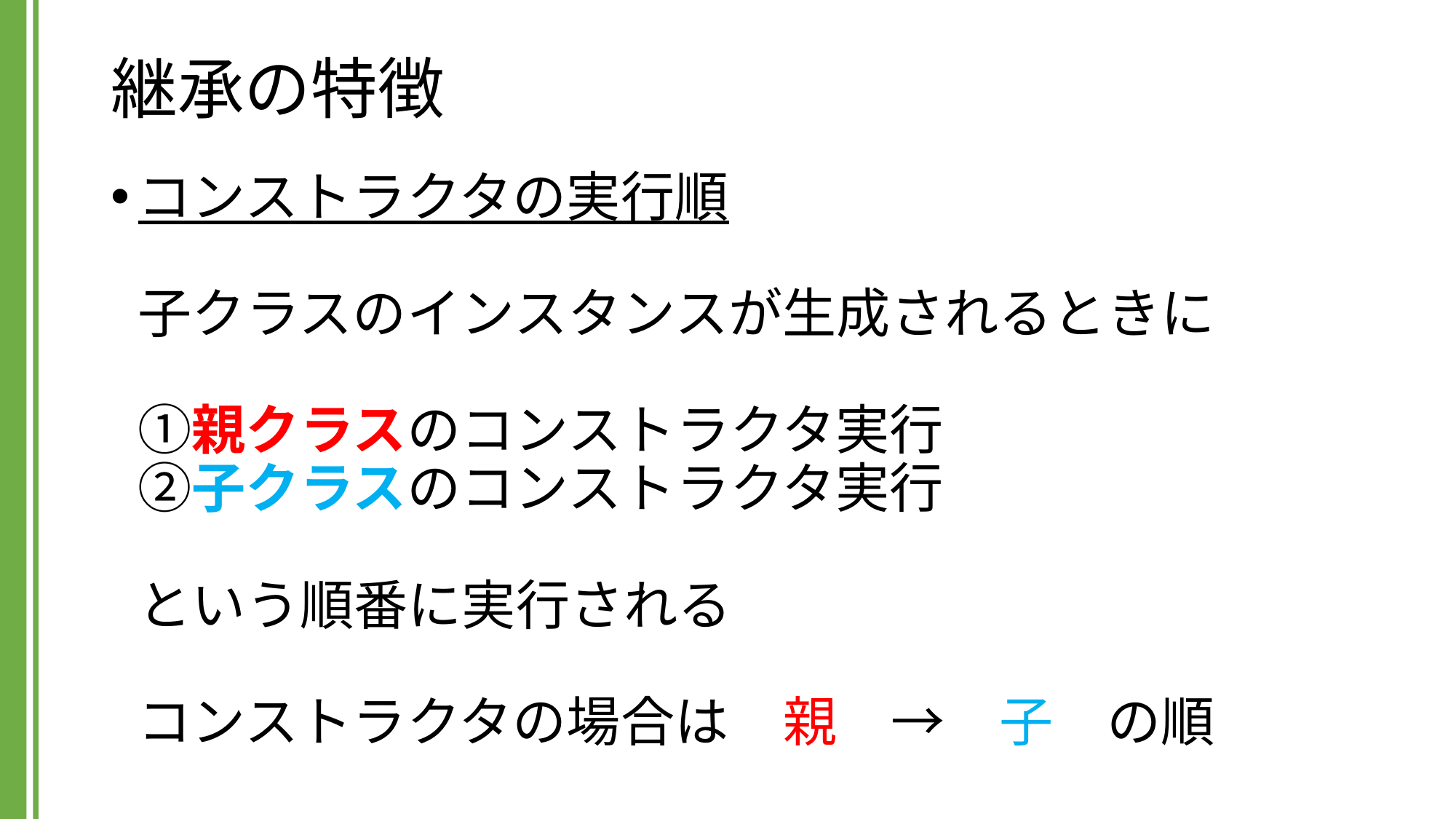

# 継承の特徴
コンストラクタの実行順
子クラスのインスタンスが生成されるときに
①親クラスのコンストラクタ実行
②子クラスのコンストラクタ実行
という順番に実行される
コンストラクタの場合は　親　→　子　の順